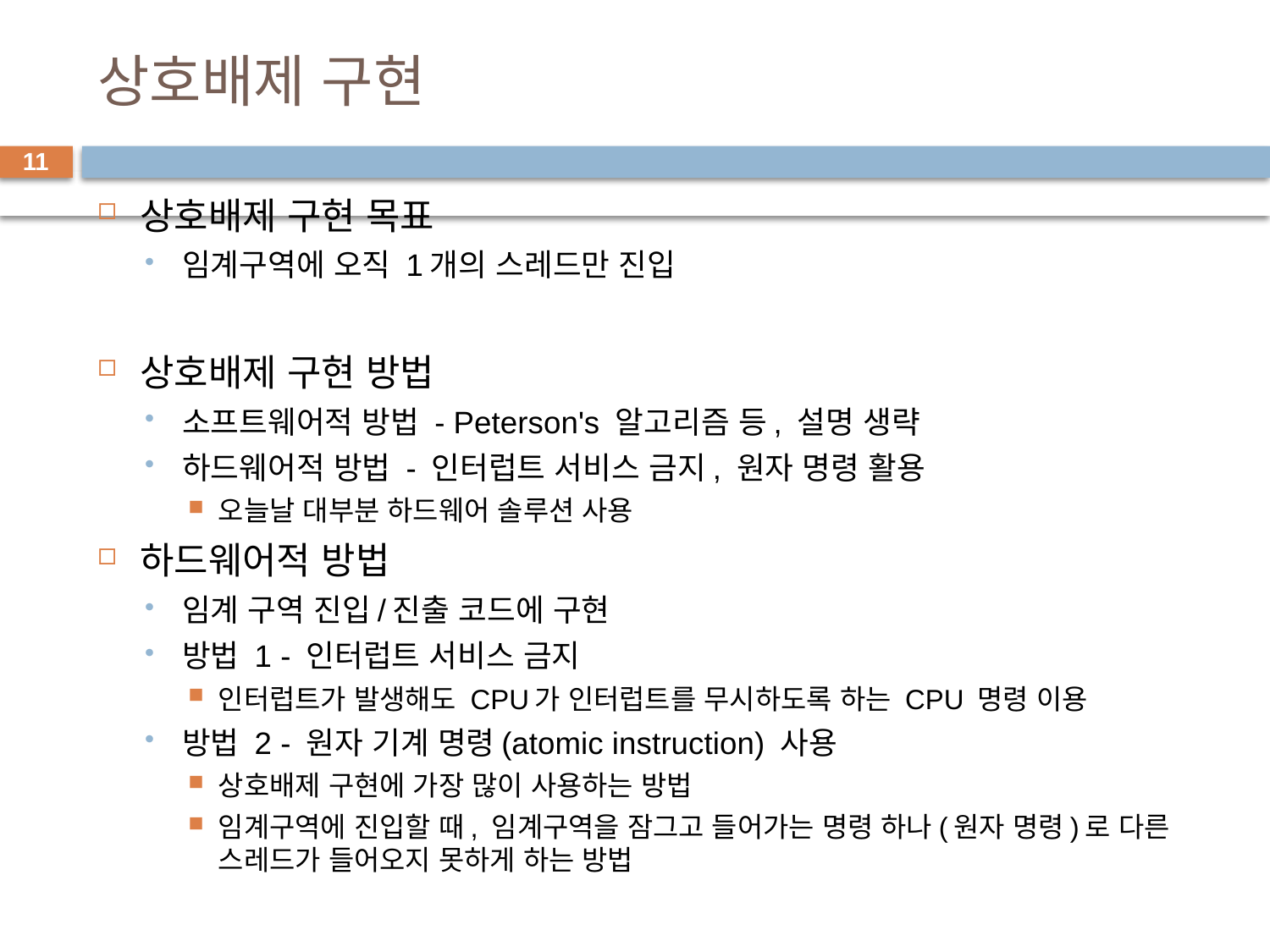

# 상호배제 구현
11
상호배제 구현 목표
임계구역에 오직 1개의 스레드만 진입

상호배제 구현 방법
소프트웨어적 방법 - Peterson's 알고리즘 등, 설명 생략
하드웨어적 방법 - 인터럽트 서비스 금지, 원자 명령 활용
오늘날 대부분 하드웨어 솔루션 사용
하드웨어적 방법
임계 구역 진입/진출 코드에 구현
방법 1 - 인터럽트 서비스 금지
인터럽트가 발생해도 CPU가 인터럽트를 무시하도록 하는 CPU 명령 이용
방법 2 - 원자 기계 명령(atomic instruction) 사용
상호배제 구현에 가장 많이 사용하는 방법
임계구역에 진입할 때, 임계구역을 잠그고 들어가는 명령 하나(원자 명령)로 다른 스레드가 들어오지 못하게 하는 방법